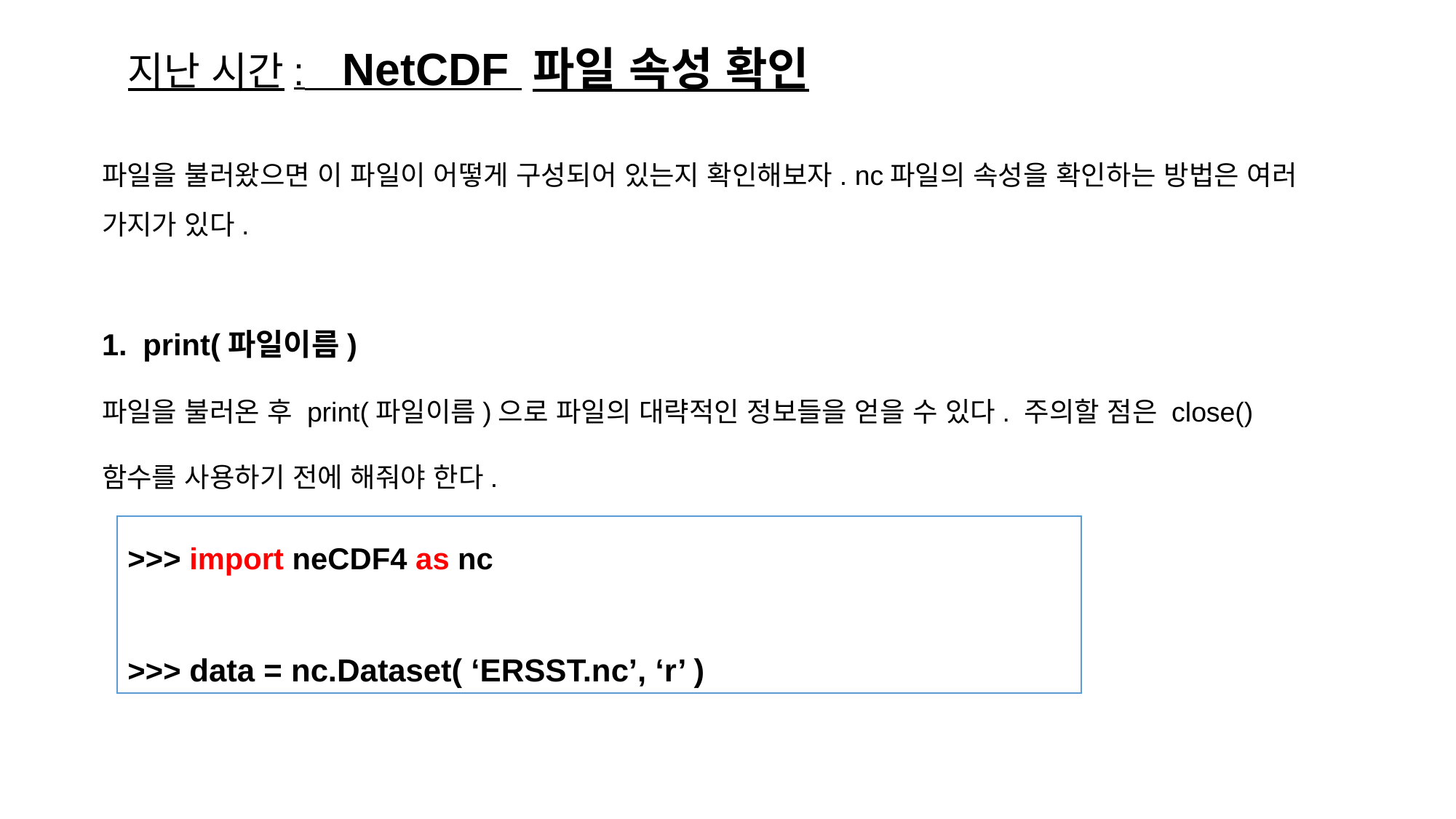

# 지난 시간:   NetCDF 파일 속성 확인
파일을 불러왔으면 이 파일이 어떻게 구성되어 있는지 확인해보자. nc파일의 속성을 확인하는 방법은 여러 가지가 있다.

print(파일이름)
파일을 불러온 후 print(파일이름)으로 파일의 대략적인 정보들을 얻을 수 있다. 주의할 점은 close()함수를 사용하기 전에 해줘야 한다.
>>> import neCDF4 as nc

>>> data = nc.Dataset( ‘ERSST.nc’, ‘r’ )